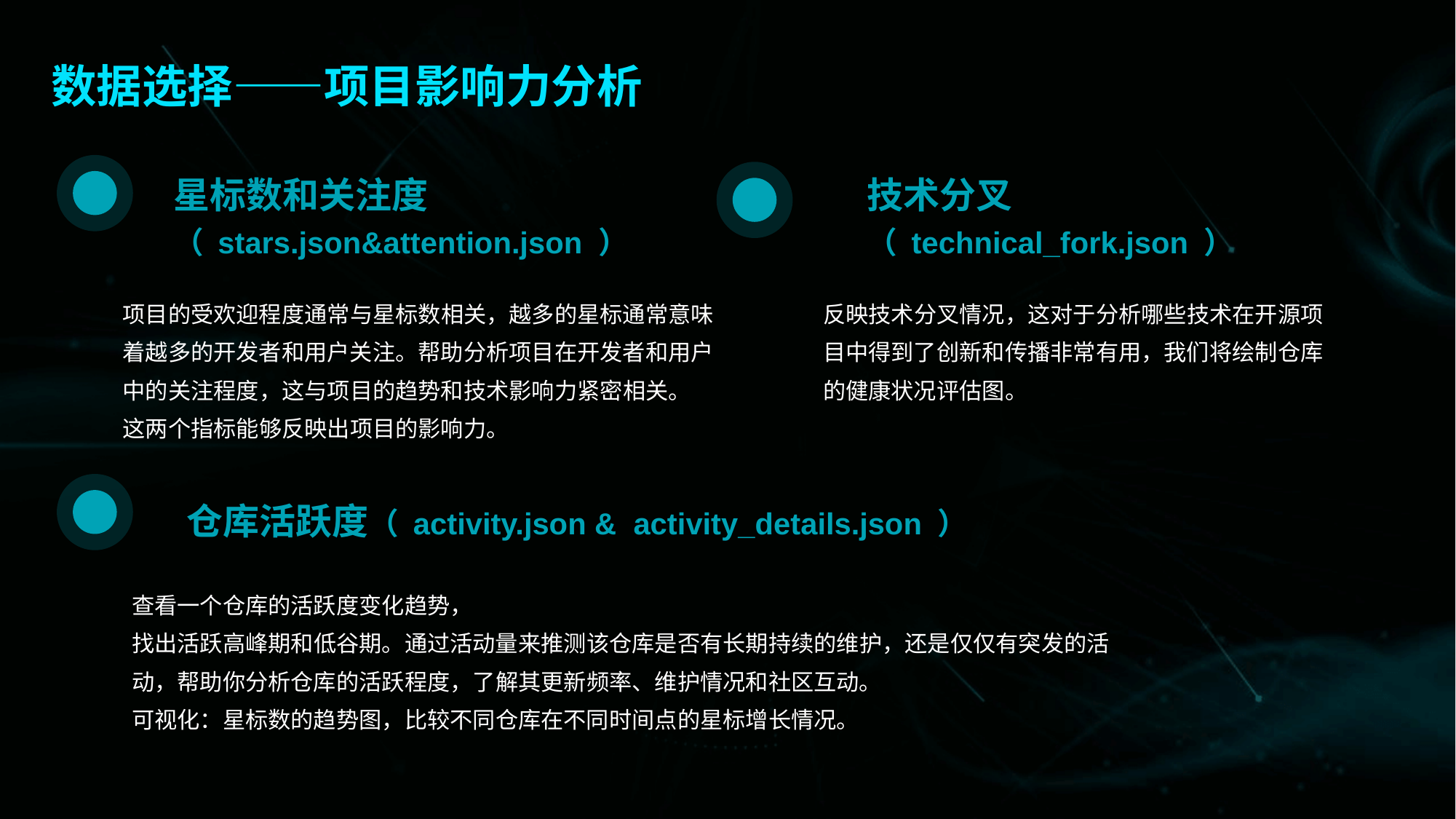

数据选择——项目影响力分析

星标数和关注度
（ stars.json&attention.json ）
技术分叉
（ technical_fork.json ）
项目的受欢迎程度通常与星标数相关，越多的星标通常意味着越多的开发者和用户关注。帮助分析项目在开发者和用户中的关注程度，这与项目的趋势和技术影响力紧密相关。
这两个指标能够反映出项目的影响力。

反映技术分叉情况，这对于分析哪些技术在开源项目中得到了创新和传播非常有用，我们将绘制仓库的健康状况评估图。

仓库活跃度（ activity.json &  activity_details.json ）

查看一个仓库的活跃度变化趋势，
找出活跃高峰期和低谷期。通过活动量来推测该仓库是否有长期持续的维护，还是仅仅有突发的活
动，帮助你分析仓库的活跃程度，了解其更新频率、维护情况和社区互动。
可视化：星标数的趋势图，比较不同仓库在不同时间点的星标增长情况。